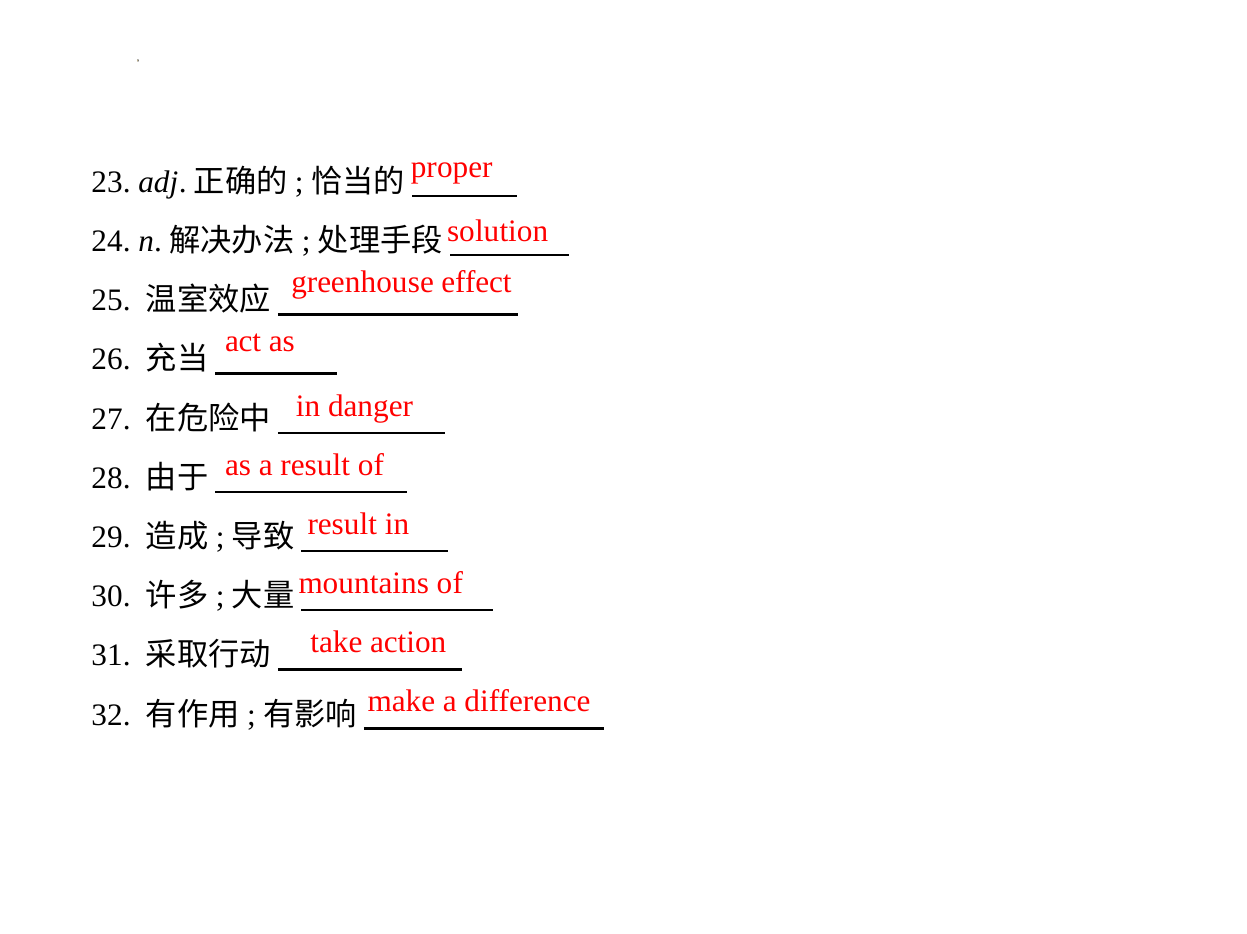

proper
23. adj.正确的;恰当的
24. n.解决办法;处理手段
25. 温室效应
26. 充当
27. 在危险中
28. 由于
29. 造成;导致
30. 许多;大量
31. 采取行动
32. 有作用;有影响
solution
greenhouse effect
act as
in danger
as a result of
result in
mountains of
take action
make a difference